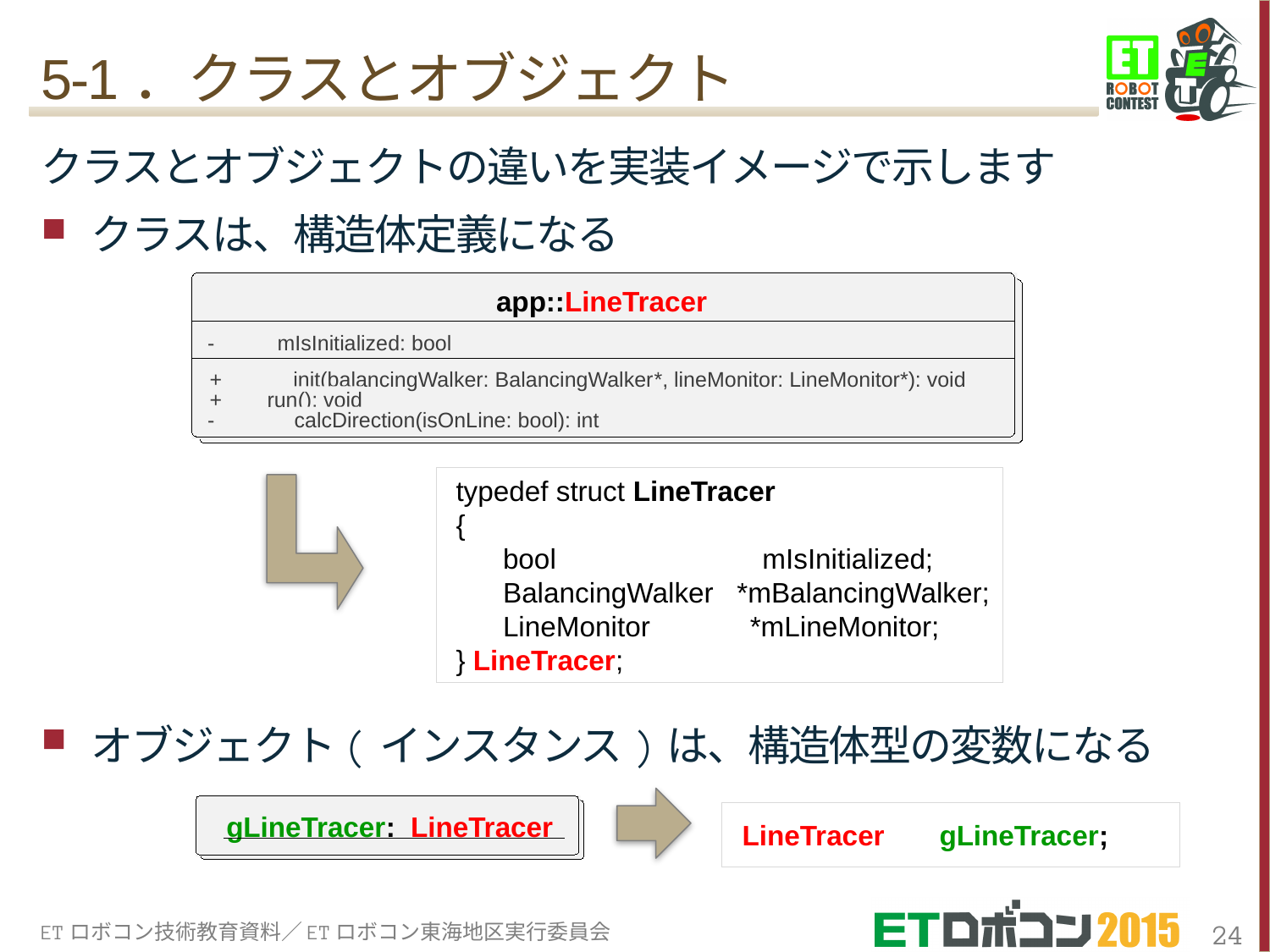

# 5-1．クラスとオブジェクト
クラスとオブジェクトの違いを実装イメージで示します
クラスは、構造体定義になる

オブジェクト(インスタンス)は、構造体型の変数になる

app::LineTracer

-
mIsInitialized: bool

+
init(balancingWalker: BalancingWalker*, lineMonitor: LineMonitor*): void

+
run(): void

-
calcDirection(isOnLine: bool): int

typedef struct LineTracer
{
      bool   　　　　　　mIsInitialized;
      BalancingWalker   *mBalancingWalker;
      LineMonitor   　　 *mLineMonitor;
} LineTracer;

gLineTracer:  LineTracer

LineTracer       gLineTracer;
ETロボコン技術教育資料／ETロボコン東海地区実行委員会
24